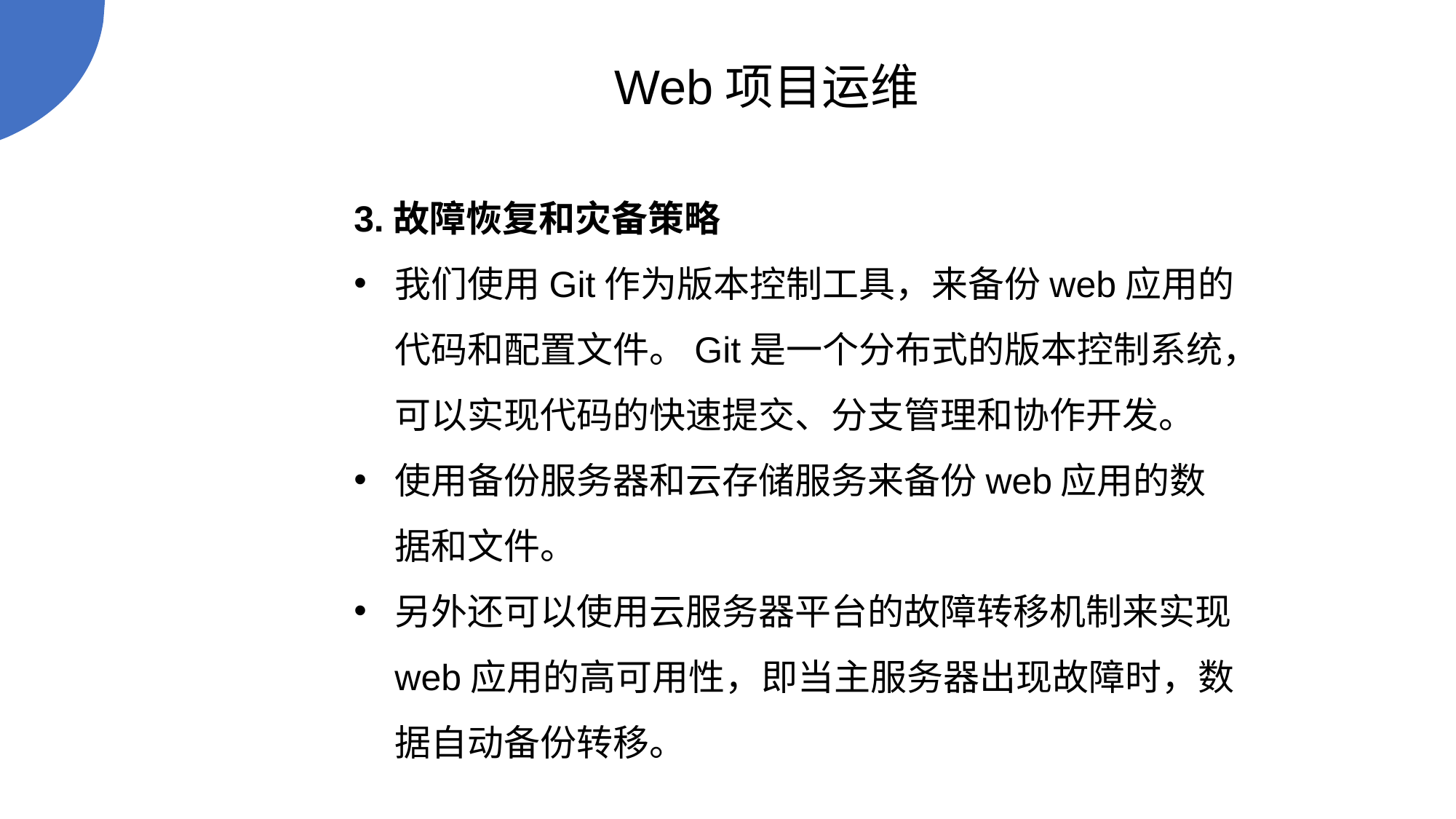

Web项目运维
3.故障恢复和灾备策略
我们使用Git作为版本控制工具，来备份web应用的代码和配置文件。Git是一个分布式的版本控制系统，可以实现代码的快速提交、分支管理和协作开发。
使用备份服务器和云存储服务来备份web应用的数据和文件。
另外还可以使用云服务器平台的故障转移机制来实现web应用的高可用性，即当主服务器出现故障时，数据自动备份转移。